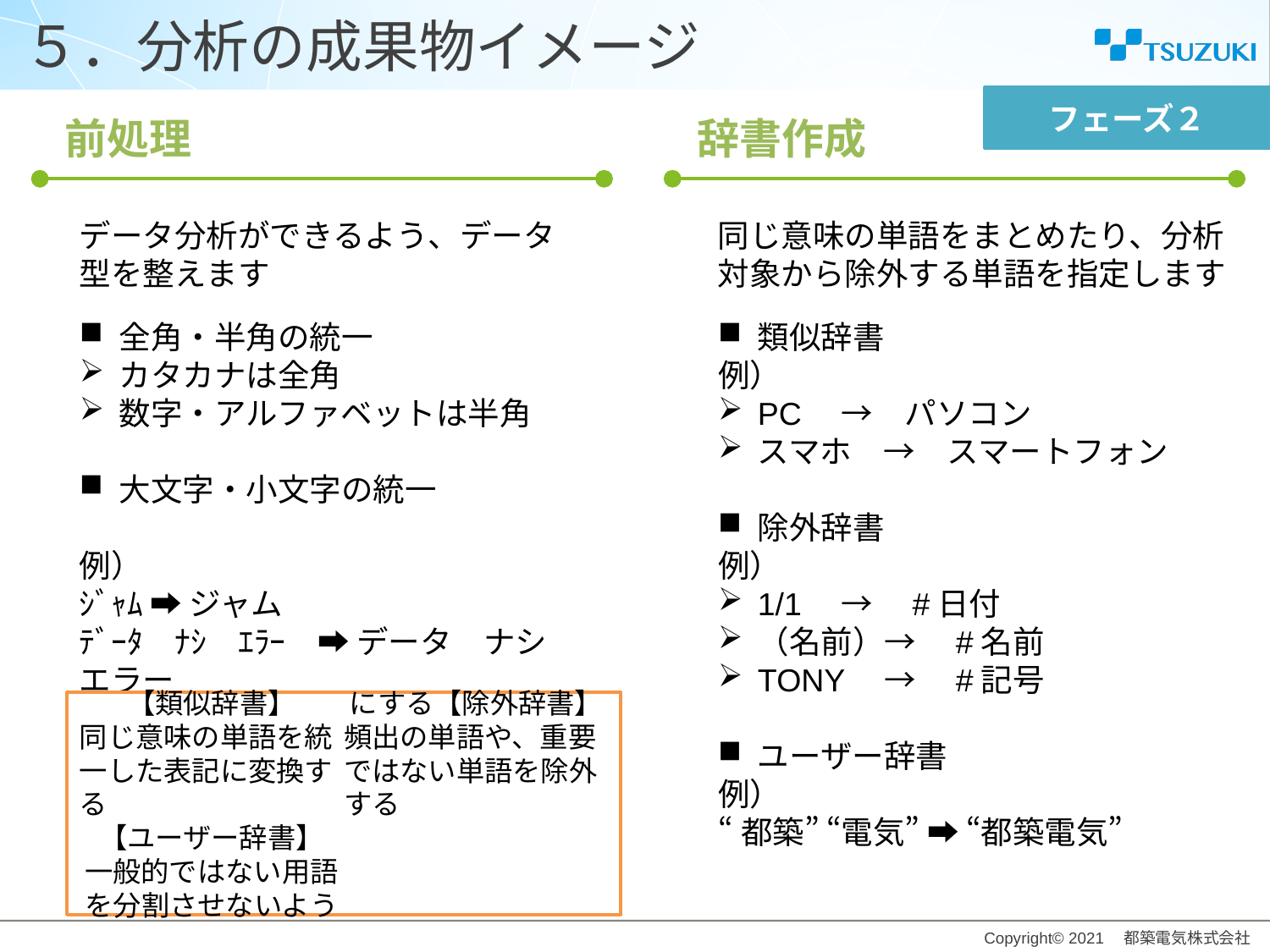

# ５．分析の成果物イメージ
フェーズ２
前処理
辞書作成
データ分析ができるよう、データ型を整えます
同じ意味の単語をまとめたり、分析対象から除外する単語を指定します
全角・半角の統一
カタカナは全角
数字・アルファベットは半角

大文字・小文字の統一

例）
ｼﾞｬﾑ ➡ ジャム
ﾃﾞｰﾀ　ﾅｼ　ｴﾗｰ　➡ データ　ナシ　エラー
類似辞書
例）
PC　→　パソコン
スマホ　→　スマートフォン

除外辞書
例）
1/1　→　#日付
（名前）→　#名前
TONY　→　#記号

ユーザー辞書
例）
“都築” “電気” ➡ “都築電気”
【類似辞書】
同じ意味の単語を統一した表記に変換する
【ユーザー辞書】
一般的ではない用語を分割させないようにする【除外辞書】
頻出の単語や、重要ではない単語を除外する

Copyright© 2021　都築電気株式会社